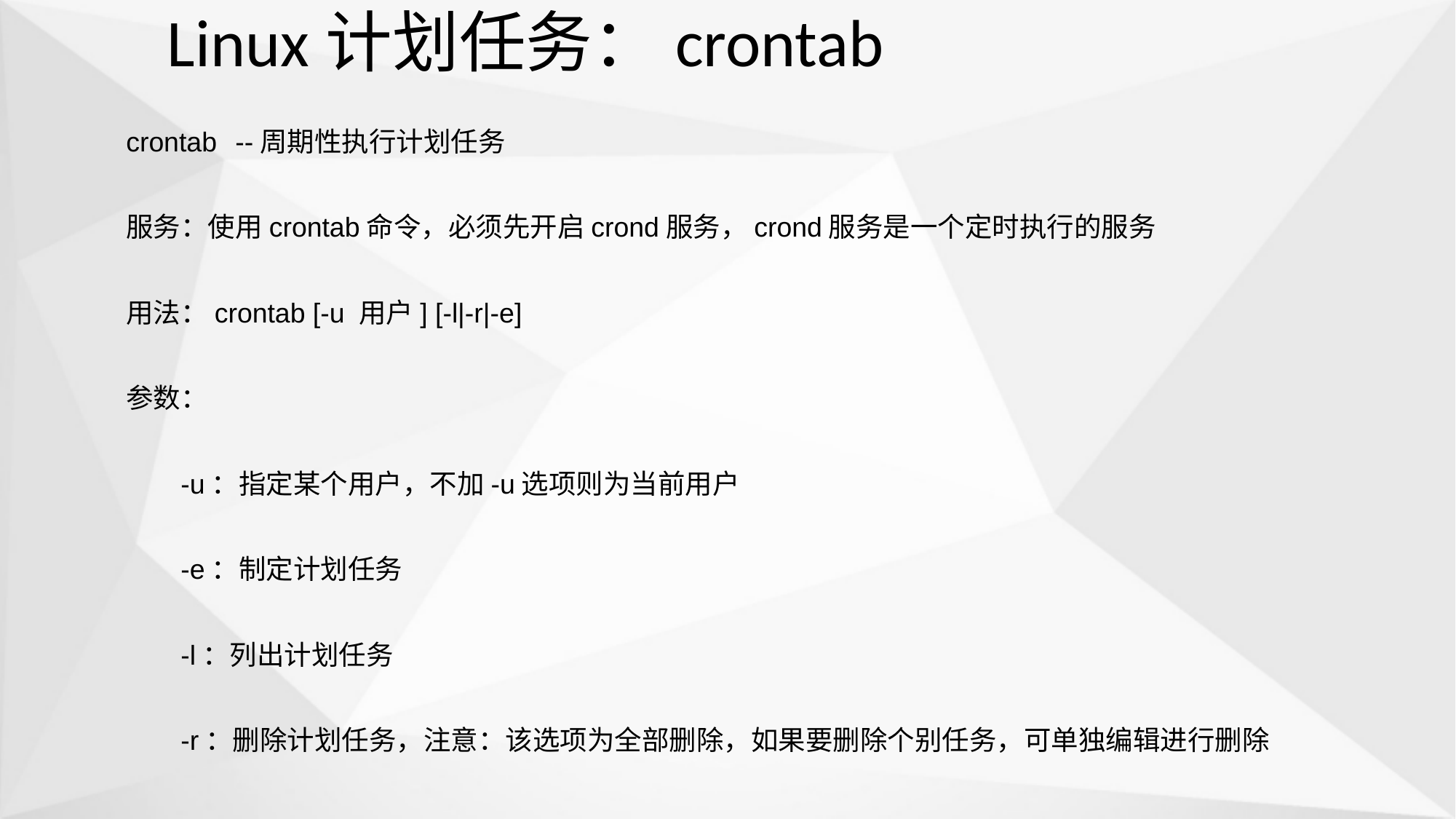

# Linux计划任务：crontab
crontab	--周期性执行计划任务
服务：使用crontab命令，必须先开启crond服务，crond服务是一个定时执行的服务
用法：crontab [-u 用户] [-l|-r|-e]
参数：
-u：指定某个用户，不加-u选项则为当前用户
-e：制定计划任务
-l：列出计划任务
-r：删除计划任务，注意：该选项为全部删除，如果要删除个别任务，可单独编辑进行删除